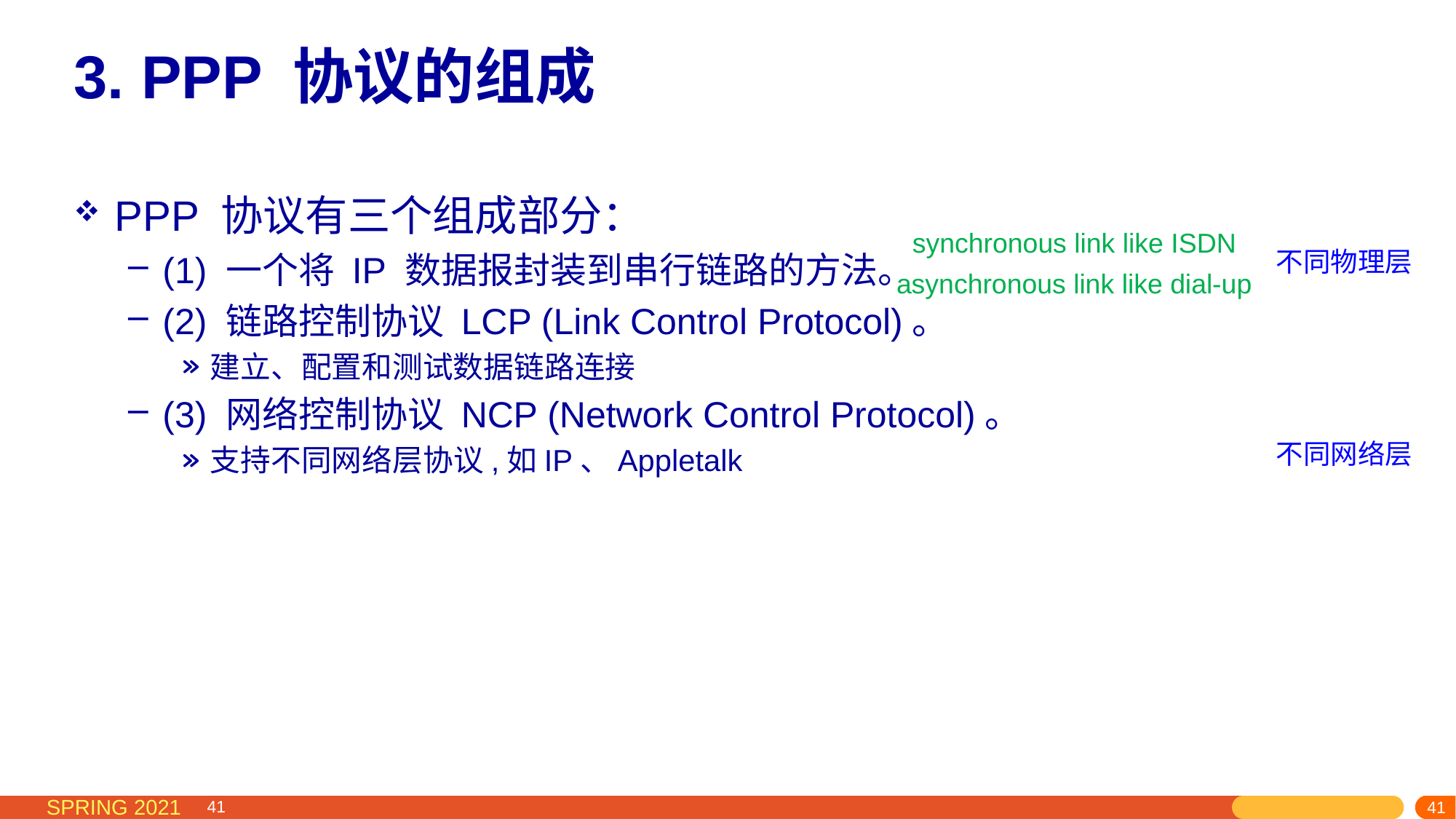

# 3. PPP 协议的组成
PPP 协议有三个组成部分：
(1) 一个将 IP 数据报封装到串行链路的方法。
(2) 链路控制协议 LCP (Link Control Protocol)。
建立、配置和测试数据链路连接
(3) 网络控制协议 NCP (Network Control Protocol)。
支持不同网络层协议,如IP、Appletalk
synchronous link like ISDN
不同物理层
asynchronous link like dial-up
不同网络层